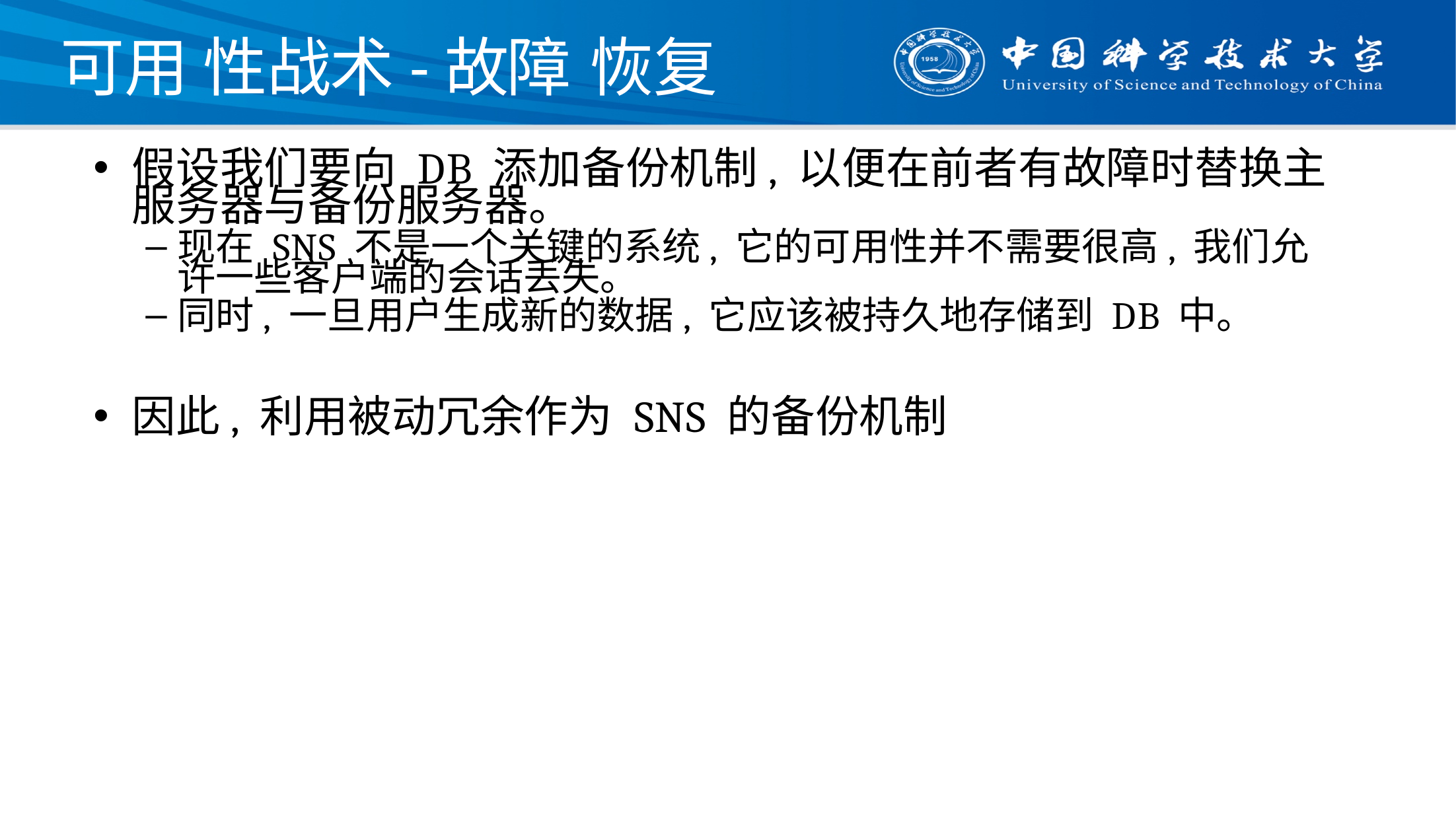

# 可用 性战术-故障 恢复
假设我们要向 DB 添加备份机制, 以便在前者有故障时替换主服务器与备份服务器。
现在 SNS 不是一个关键的系统, 它的可用性并不需要很高, 我们允许一些客户端的会话丢失。
同时, 一旦用户生成新的数据, 它应该被持久地存储到 DB 中。

因此, 利用被动冗余作为 SNS 的备份机制
29